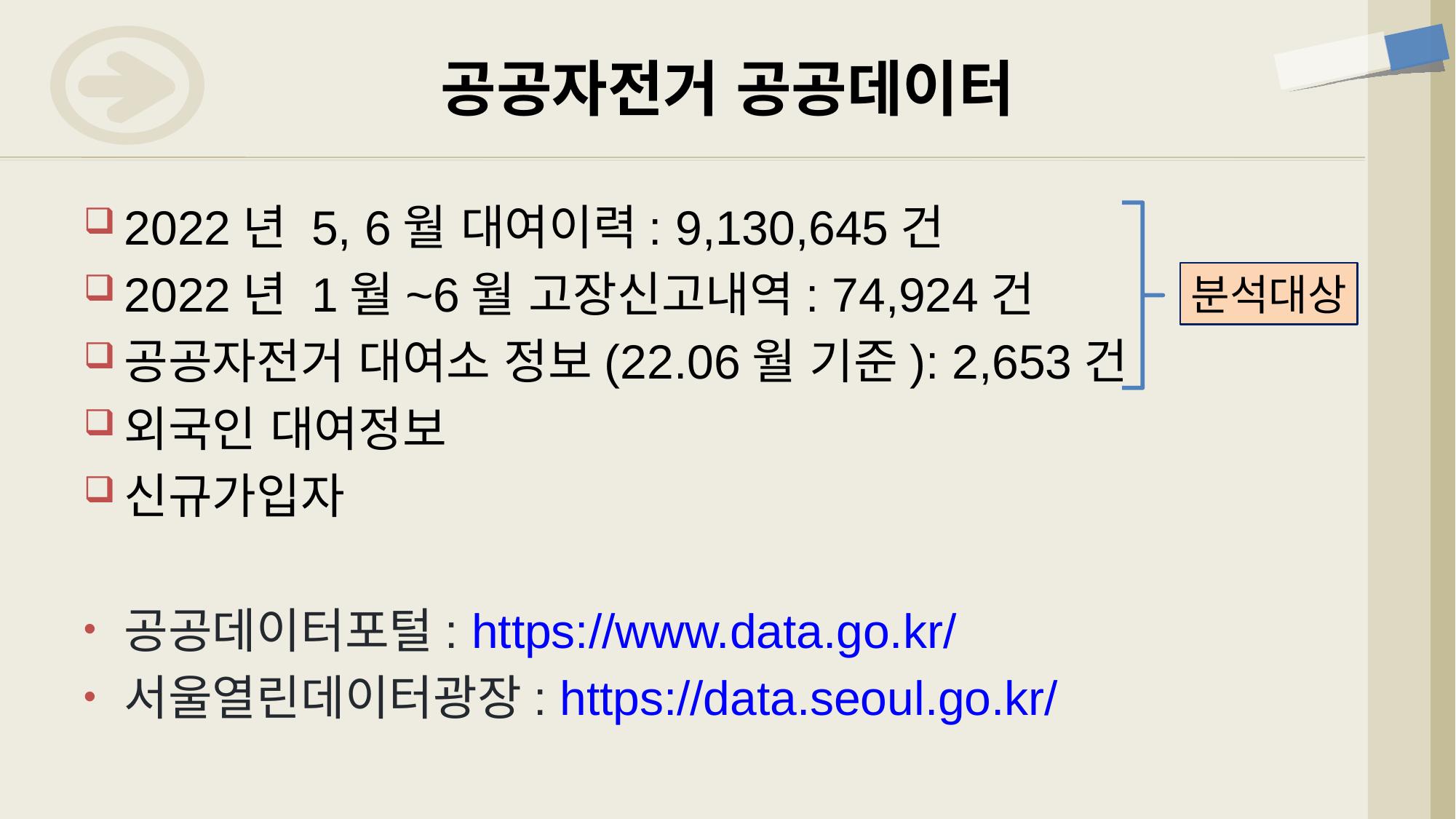

# 공공자전거 공공데이터
2022년 5, 6월 대여이력: 9,130,645건
2022년 1월~6월 고장신고내역: 74,924건
공공자전거 대여소 정보(22.06월 기준): 2,653건
외국인 대여정보
신규가입자

공공데이터포털: https://www.data.go.kr/
서울열린데이터광장: https://data.seoul.go.kr/

분석대상